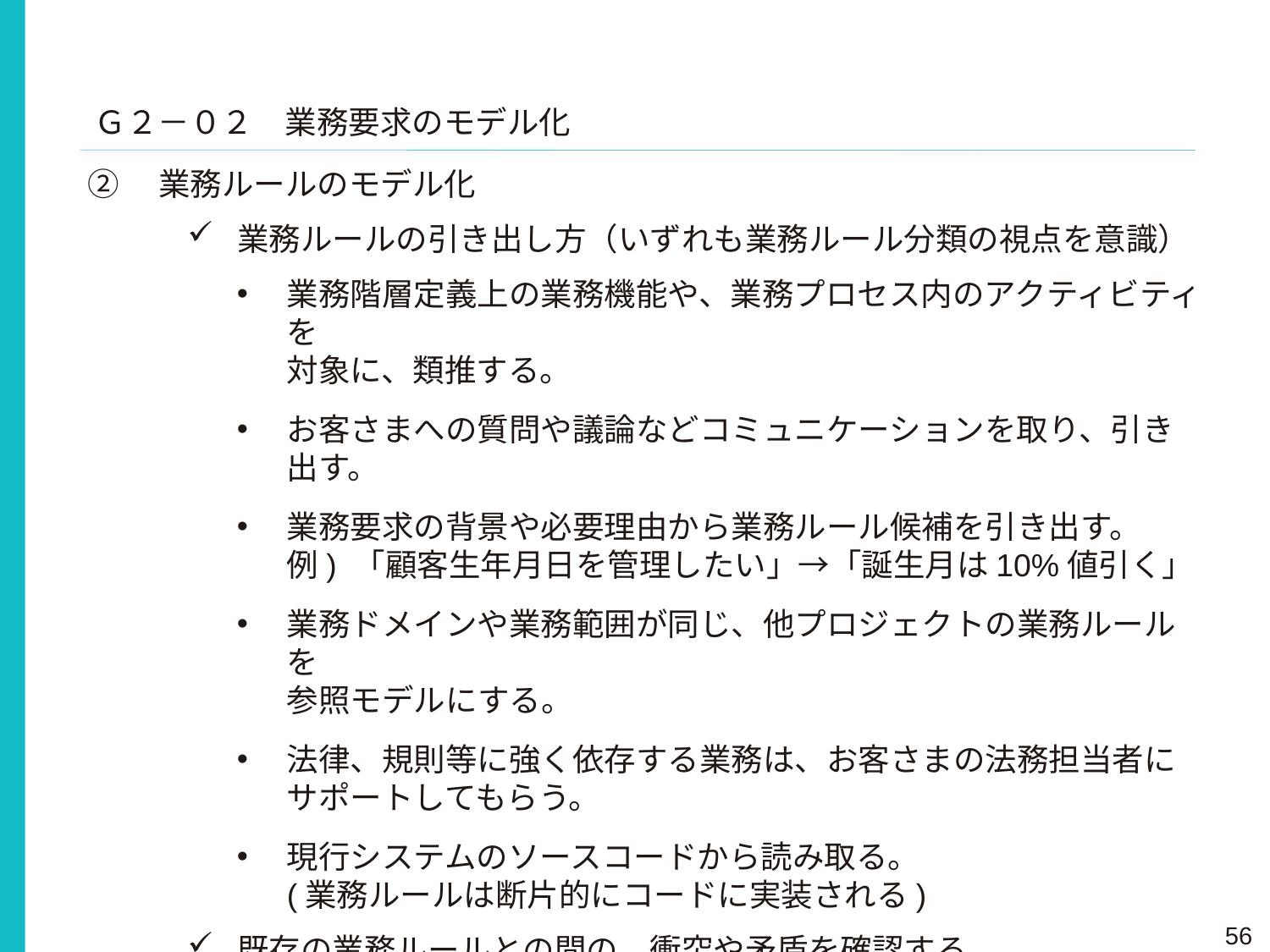

Ｇ２－０２　業務要求のモデル化

②　業務ルールのモデル化

業務ルールの引き出し方（いずれも業務ルール分類の視点を意識）
業務階層定義上の業務機能や、業務プロセス内のアクティビティを
対象に、類推する。
お客さまへの質問や議論などコミュニケーションを取り、引き出す。
業務要求の背景や必要理由から業務ルール候補を引き出す。
例) 「顧客生年月日を管理したい」→「誕生月は10%値引く」

業務ドメインや業務範囲が同じ、他プロジェクトの業務ルールを
参照モデルにする。

法律、規則等に強く依存する業務は、お客さまの法務担当者に
サポートしてもらう。

現行システムのソースコードから読み取る。
(業務ルールは断片的にコードに実装される)

既存の業務ルールとの間の、衝突や矛盾を確認する。

56